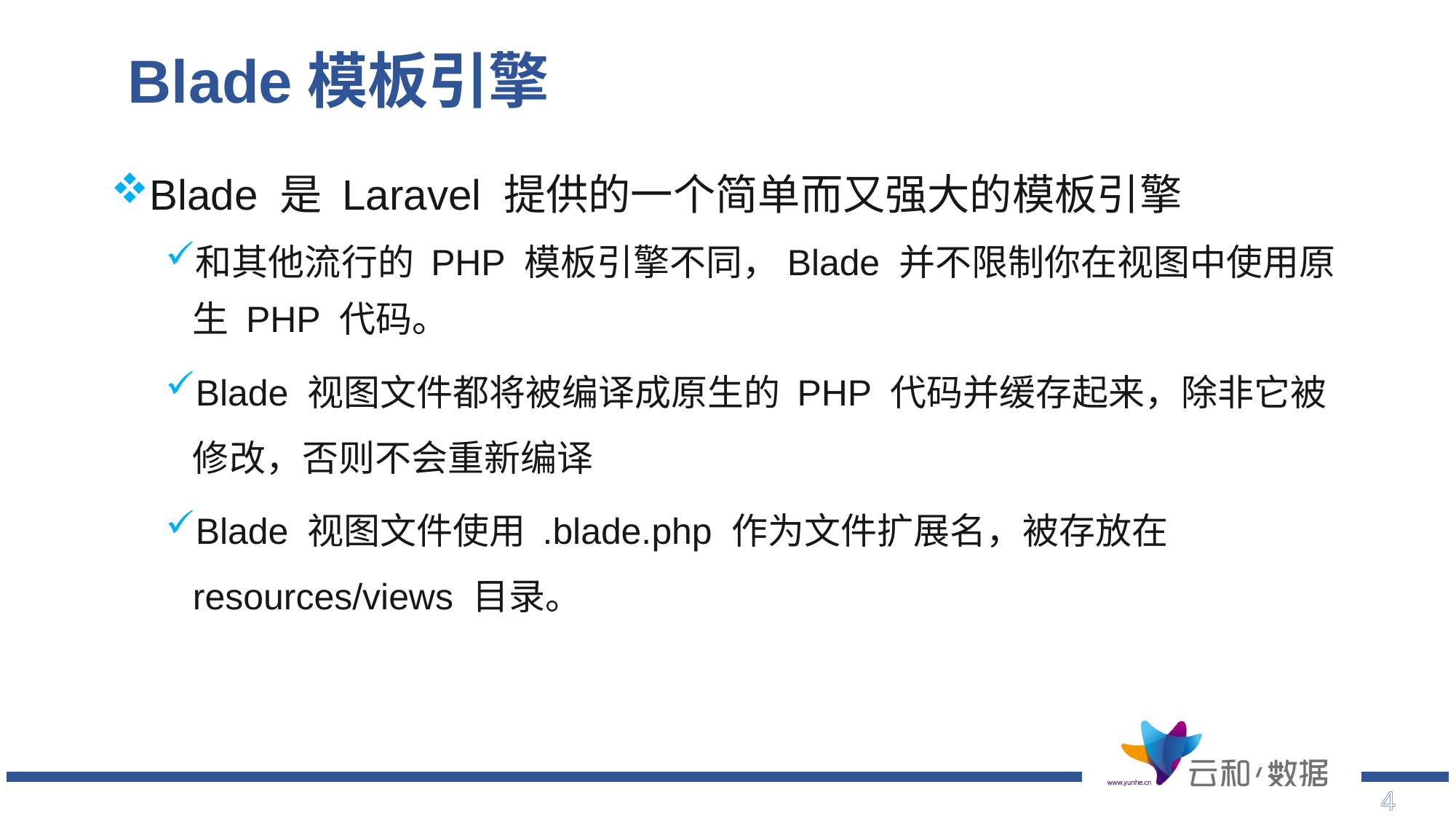

# Blade模板引擎
Blade 是 Laravel 提供的一个简单而又强大的模板引擎
和其他流行的 PHP 模板引擎不同，Blade 并不限制你在视图中使用原生 PHP 代码。
Blade 视图文件都将被编译成原生的 PHP 代码并缓存起来，除非它被修改，否则不会重新编译
Blade 视图文件使用 .blade.php 作为文件扩展名，被存放在 resources/views 目录。